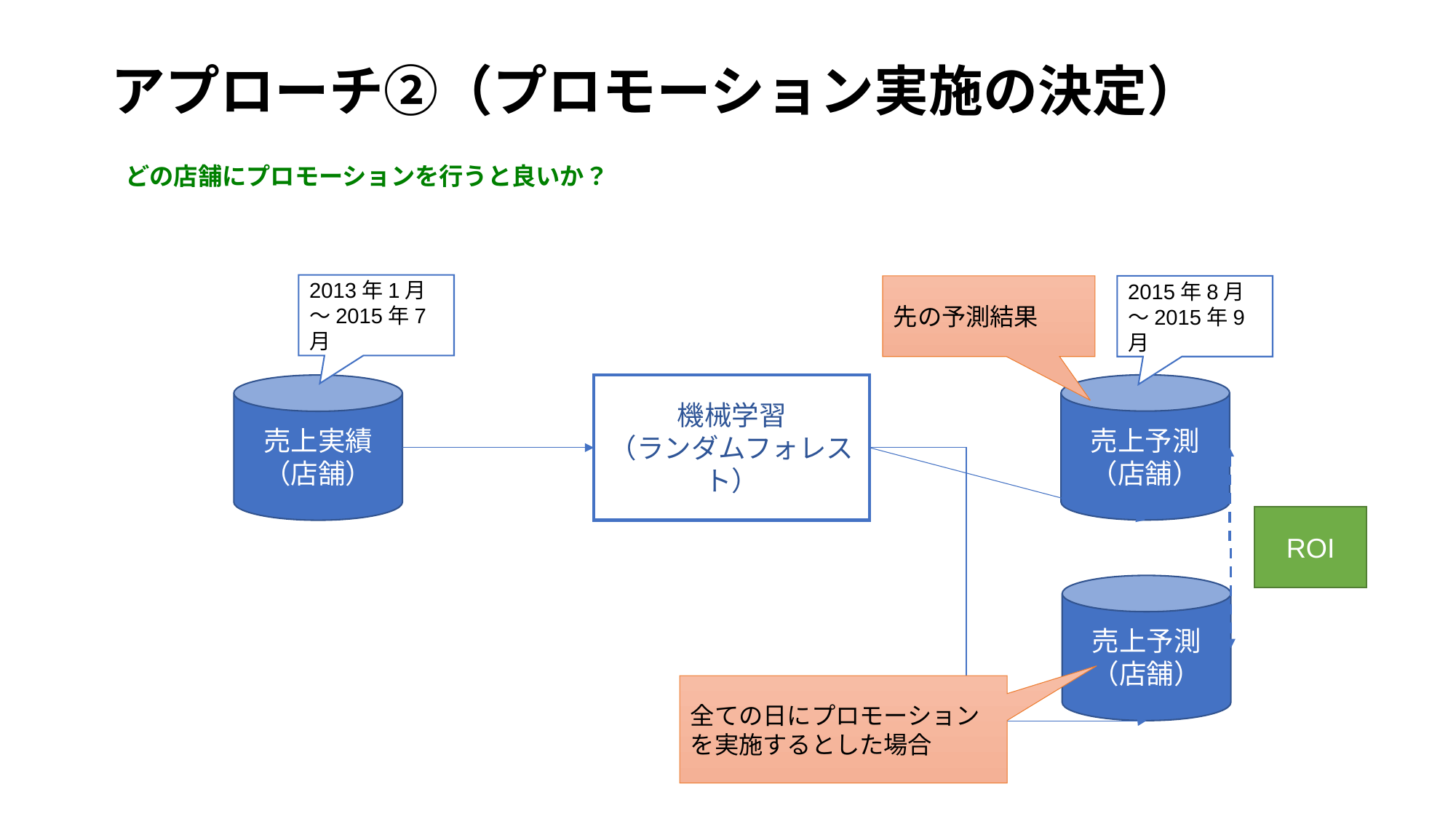

# アプローチ②（プロモーション実施の決定）
どの店舗にプロモーションを行うと良いか？
2013年1月～2015年7月
先の予測結果
2015年8月～2015年9月
売上予測
（店舗）
売上実績
（店舗）
機械学習
（ランダムフォレスト）
ROI
売上予測
（店舗）
全ての日にプロモーションを実施するとした場合